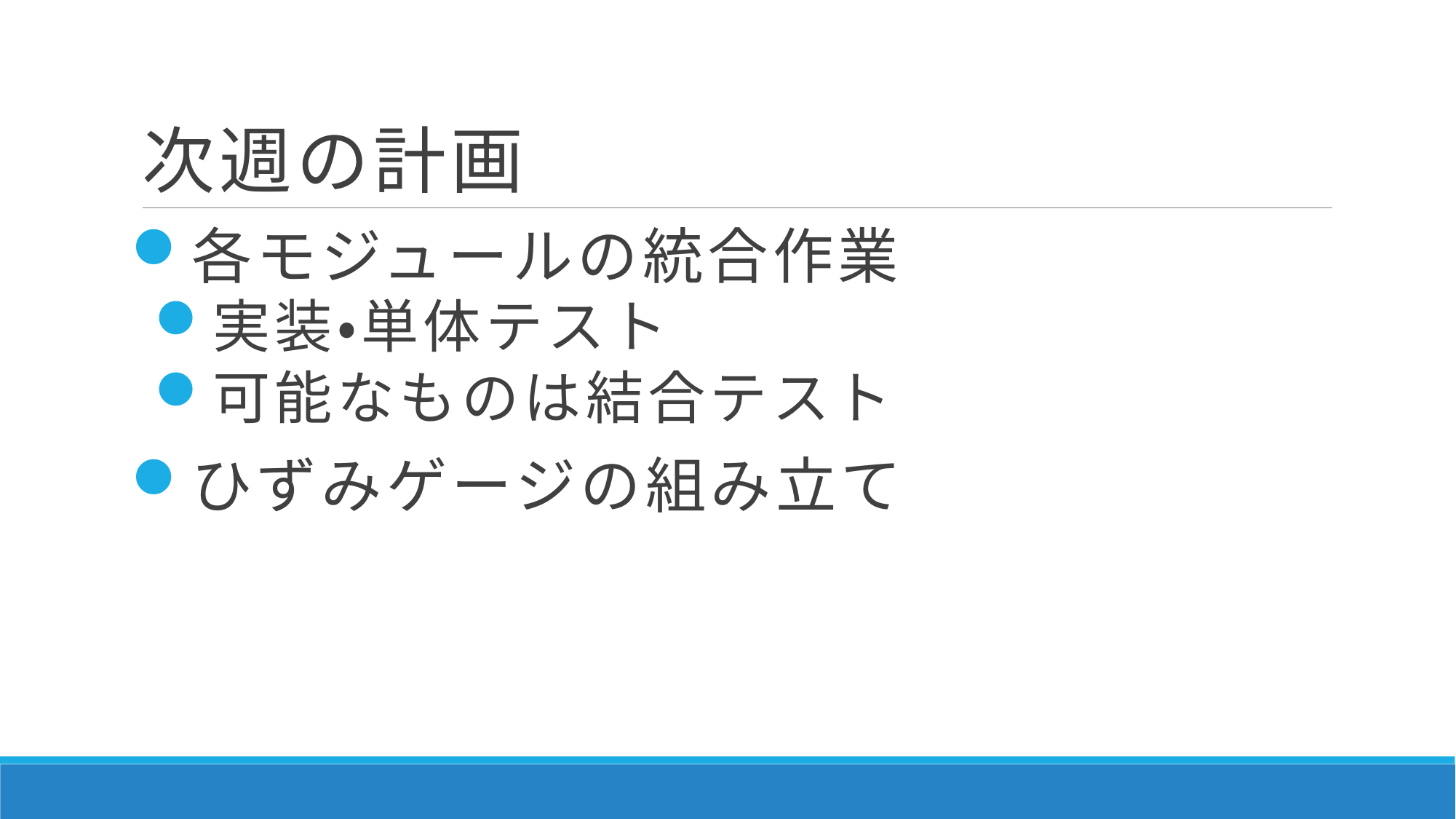

# 次週の計画
各モジュールの統合作業
実装・単体テスト
可能なものは結合テスト
ひずみゲージの組み立て